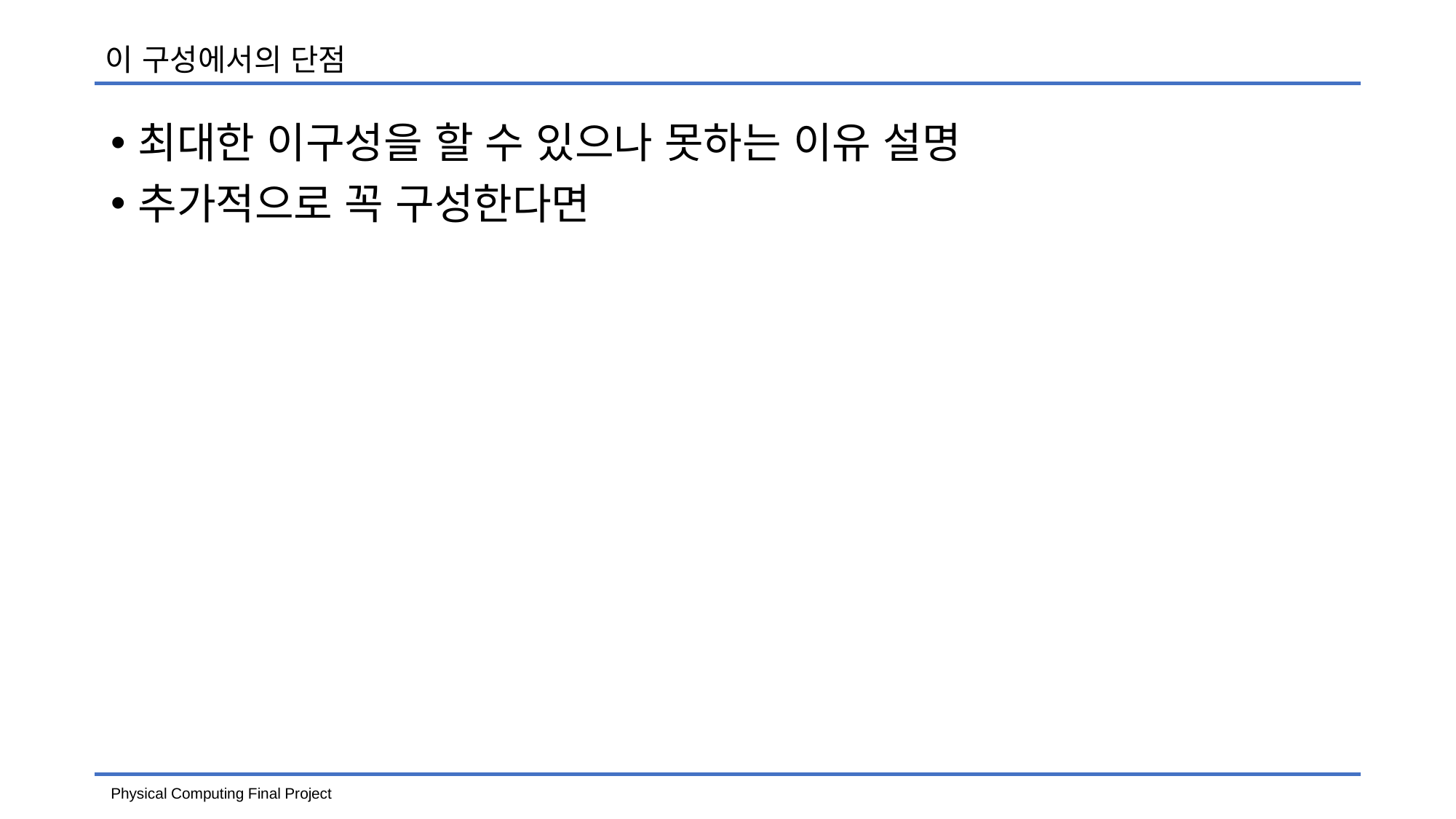

이 구성에서의 단점
최대한 이구성을 할 수 있으나 못하는 이유 설명
추가적으로 꼭 구성한다면
Physical Computing Final Project